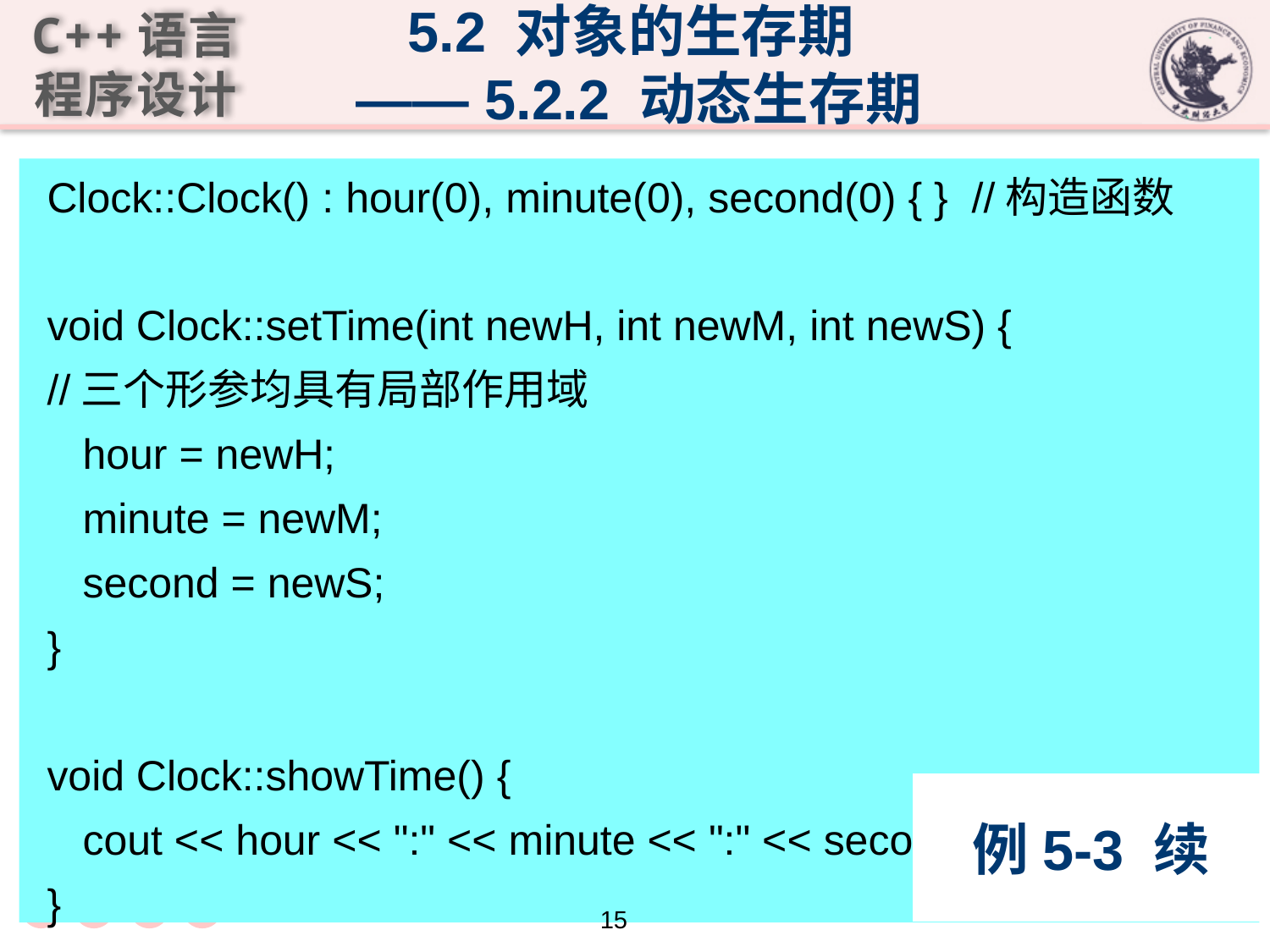

5.2 对象的生存期
 —— 5.2.2 动态生存期
Clock::Clock() : hour(0), minute(0), second(0) { }	//构造函数

void Clock::setTime(int newH, int newM, int newS) {
//三个形参均具有局部作用域
	hour = newH;
	minute = newM;
	second = newS;
}

void Clock::showTime() {
	cout << hour << ":" << minute << ":" << second << endl;
}
# 例5-3 续
15